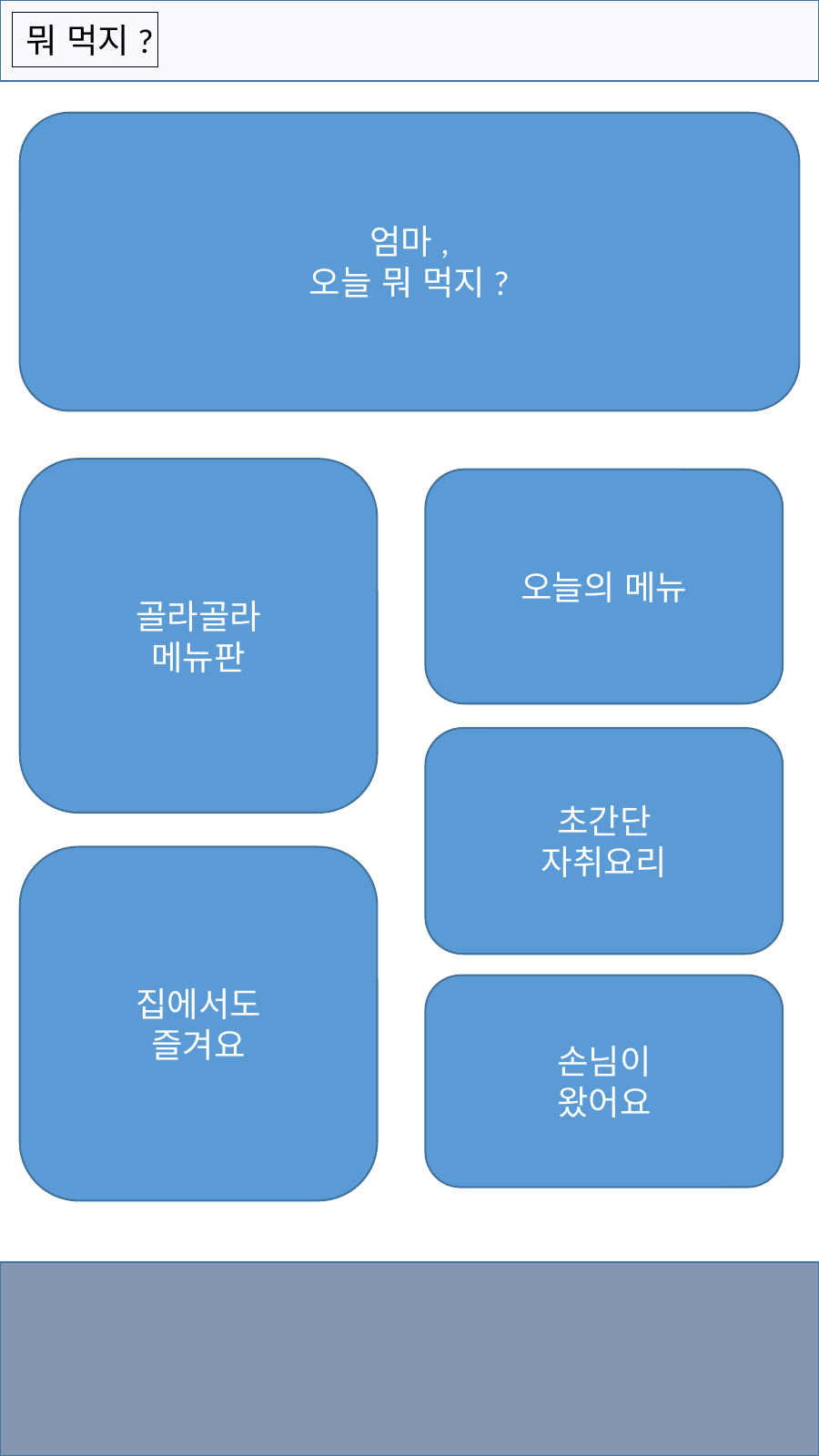

뭐 먹지?
엄마,
오늘 뭐 먹지?
골라골라
메뉴판
오늘의 메뉴
초간단
자취요리
집에서도
즐겨요
손님이
왔어요